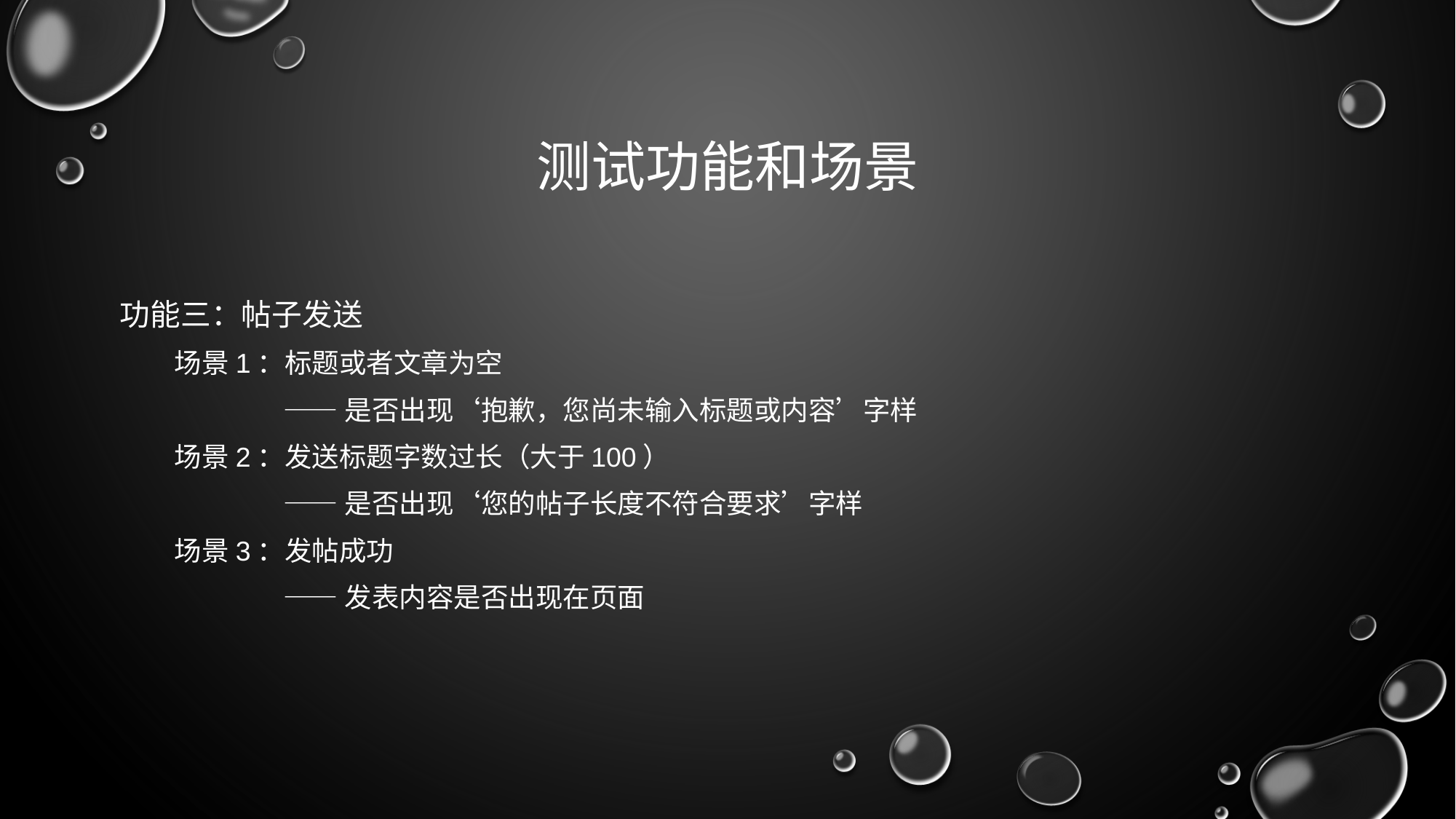

# 测试功能和场景
功能三：帖子发送
场景1：标题或者文章为空
	——是否出现‘抱歉，您尚未输入标题或内容’字样
场景2：发送标题字数过长（大于100）
	——是否出现‘您的帖子长度不符合要求’字样
场景3：发帖成功
	——发表内容是否出现在页面